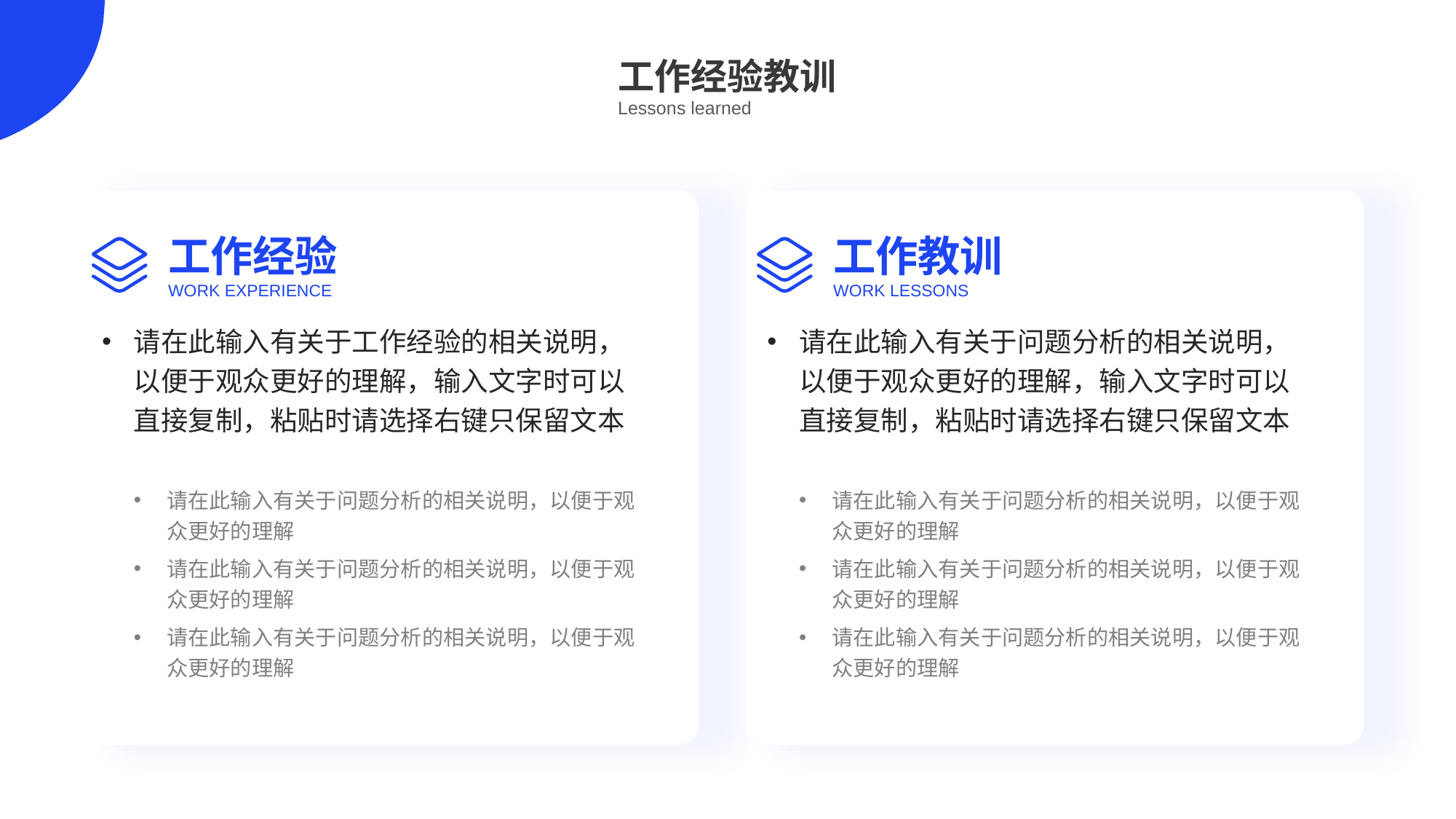

工作经验教训
Lessons learned

工作经验
工作教训

WORK EXPERIENCE
WORK LESSONS
请在此输入有关于工作经验的相关说明，以便于观众更好的理解，输入文字时可以直接复制，粘贴时请选择右键只保留文本

请在此输入有关于问题分析的相关说明，以便于观众更好的理解
请在此输入有关于问题分析的相关说明，以便于观众更好的理解
请在此输入有关于问题分析的相关说明，以便于观众更好的理解

请在此输入有关于问题分析的相关说明，以便于观众更好的理解，输入文字时可以直接复制，粘贴时请选择右键只保留文本

请在此输入有关于问题分析的相关说明，以便于观众更好的理解
请在此输入有关于问题分析的相关说明，以便于观众更好的理解
请在此输入有关于问题分析的相关说明，以便于观众更好的理解